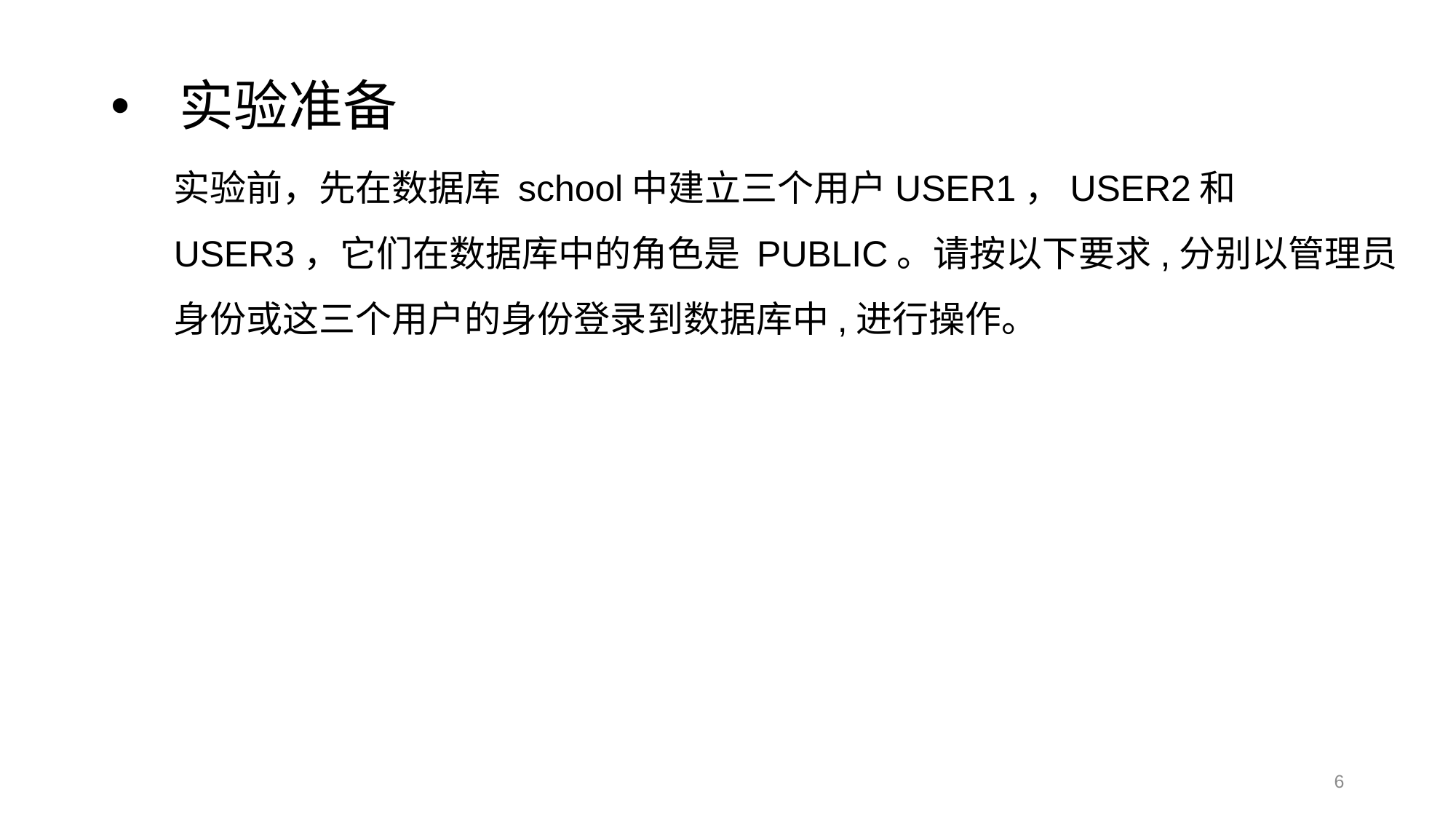

# 实验准备
实验前，先在数据库 school中建立三个用户USER1，USER2和USER3，它们在数据库中的角色是 PUBLIC。请按以下要求,分别以管理员身份或这三个用户的身份登录到数据库中,进行操作。

6